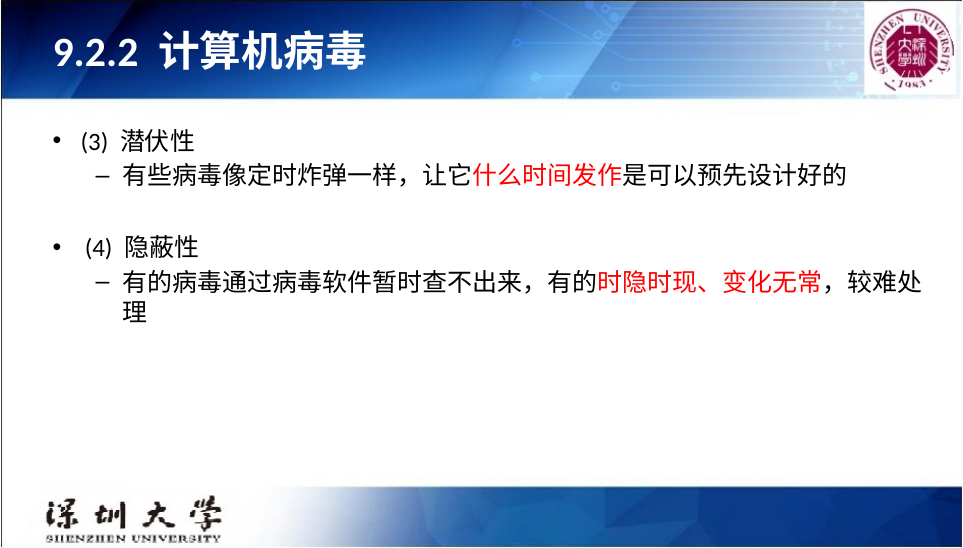

# 9.2.2 计算机病毒
(3) 潜伏性
有些病毒像定时炸弹一样，让它什么时间发作是可以预先设计好的

(4) 隐蔽性
有的病毒通过病毒软件暂时查不出来，有的时隐时现、变化无常，较难处理
325